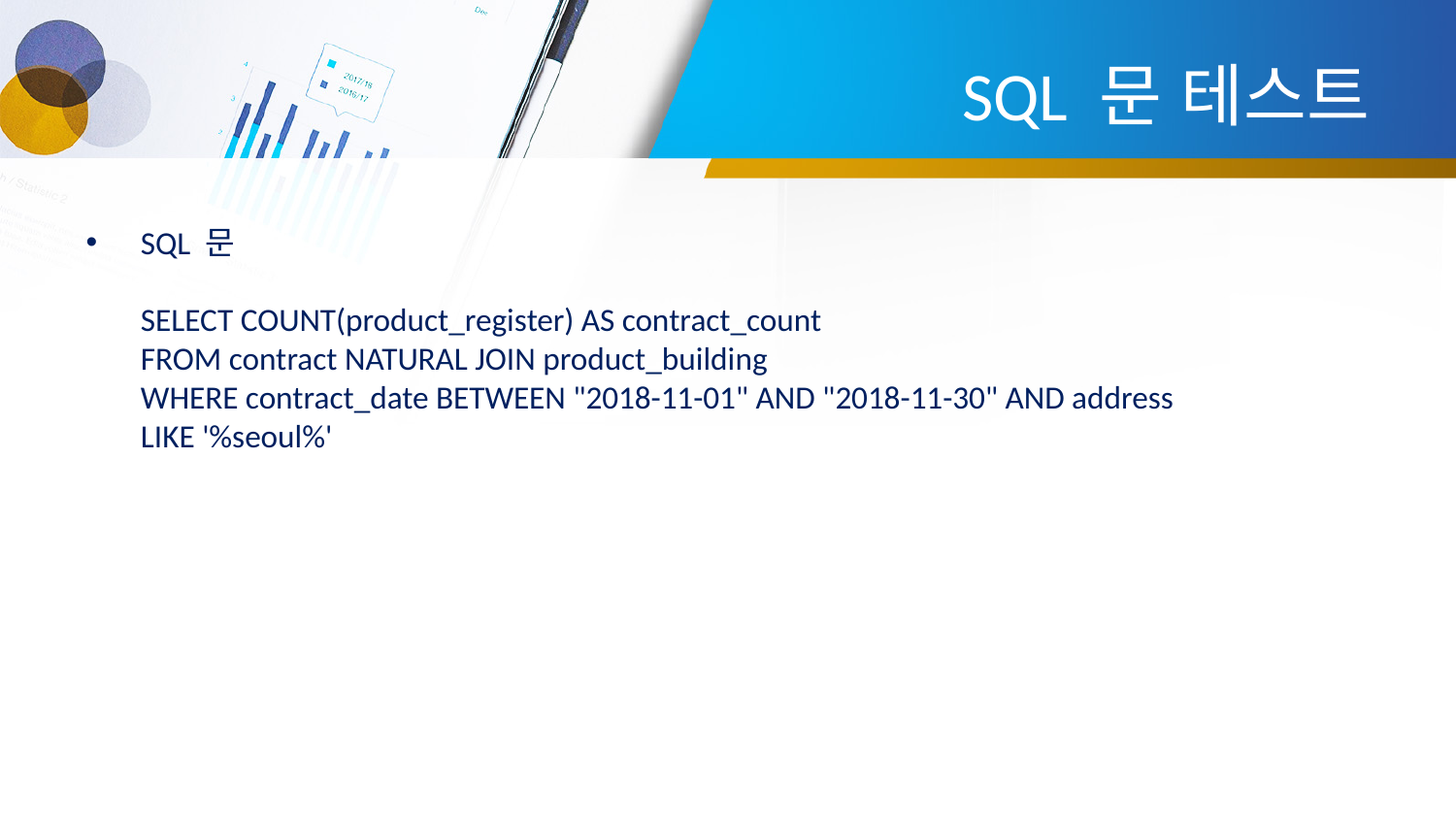

# SQL 문 테스트
SQL 문
SELECT COUNT(product_register) AS contract_count
FROM contract NATURAL JOIN product_building
WHERE contract_date BETWEEN "2018-11-01" AND "2018-11-30" AND address
LIKE '%seoul%'